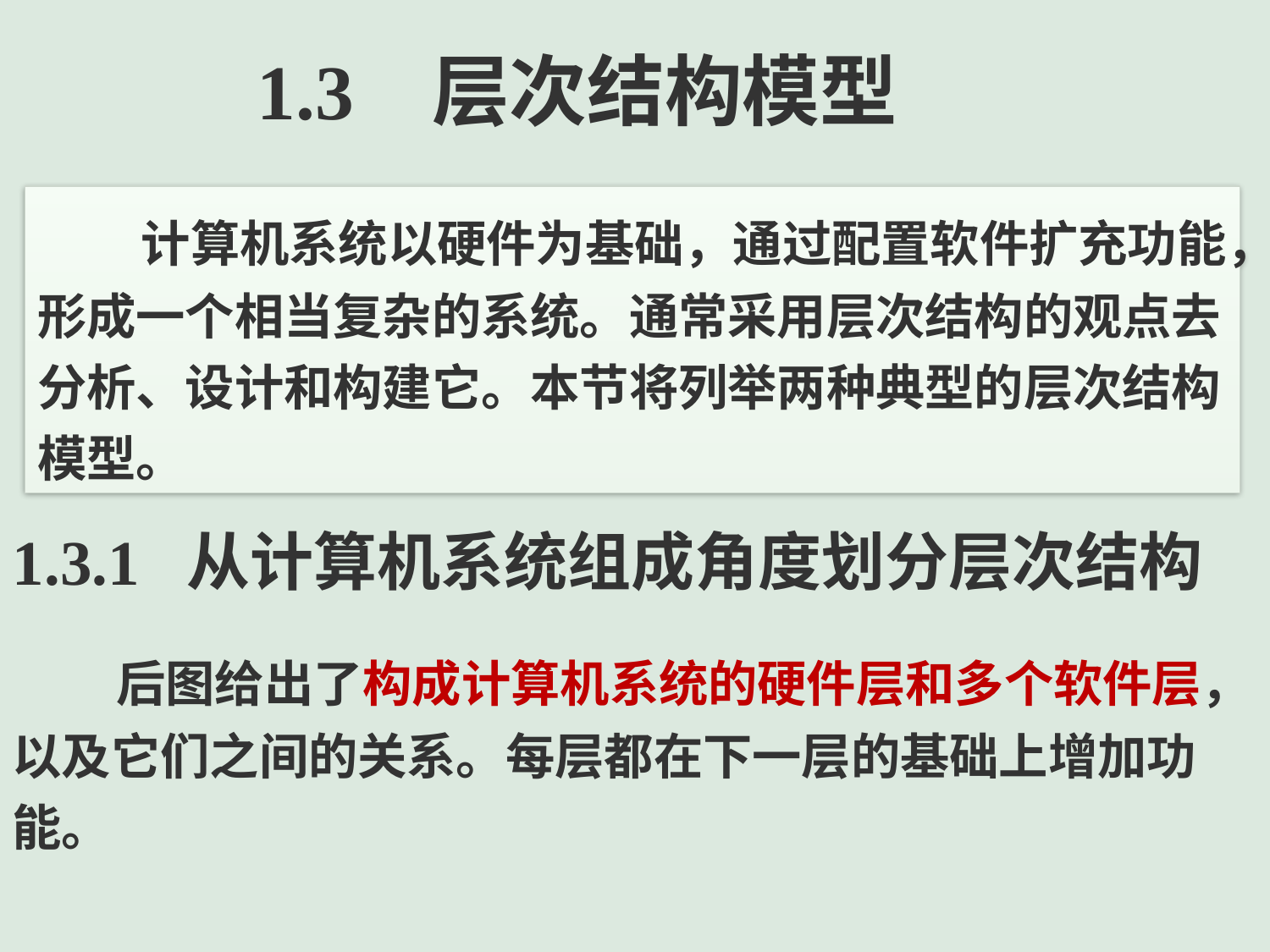

1.3   层次结构模型
       计算机系统以硬件为基础，通过配置软件扩充功能，形成一个相当复杂的系统。通常采用层次结构的观点去分析、设计和构建它。本节将列举两种典型的层次结构模型。
1.3.1  从计算机系统组成角度划分层次结构
       后图给出了构成计算机系统的硬件层和多个软件层，以及它们之间的关系。每层都在下一层的基础上增加功能。
32